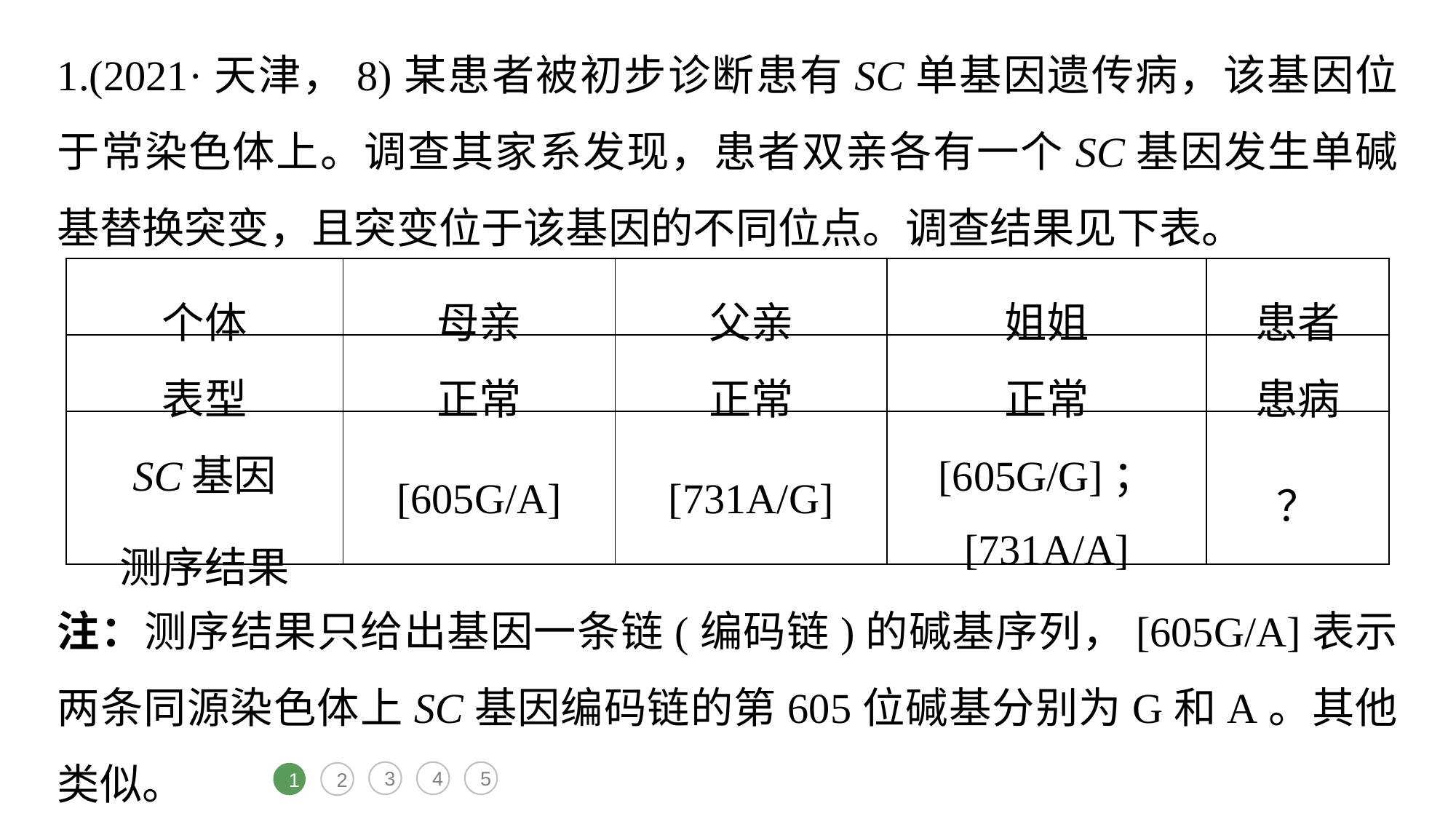

1.(2021·天津，8)某患者被初步诊断患有SC单基因遗传病，该基因位于常染色体上。调查其家系发现，患者双亲各有一个SC基因发生单碱基替换突变，且突变位于该基因的不同位点。调查结果见下表。
| 个体 | 母亲 | 父亲 | 姐姐 | 患者 |
| --- | --- | --- | --- | --- |
| 表型 | 正常 | 正常 | 正常 | 患病 |
| SC基因 测序结果 | [605G/A] | [731A/G] | [605G/G]； [731A/A] | ？ |
注：测序结果只给出基因一条链(编码链)的碱基序列，[605G/A]表示两条同源染色体上SC基因编码链的第605位碱基分别为G和A。其他类似。
3
4
5
1
2